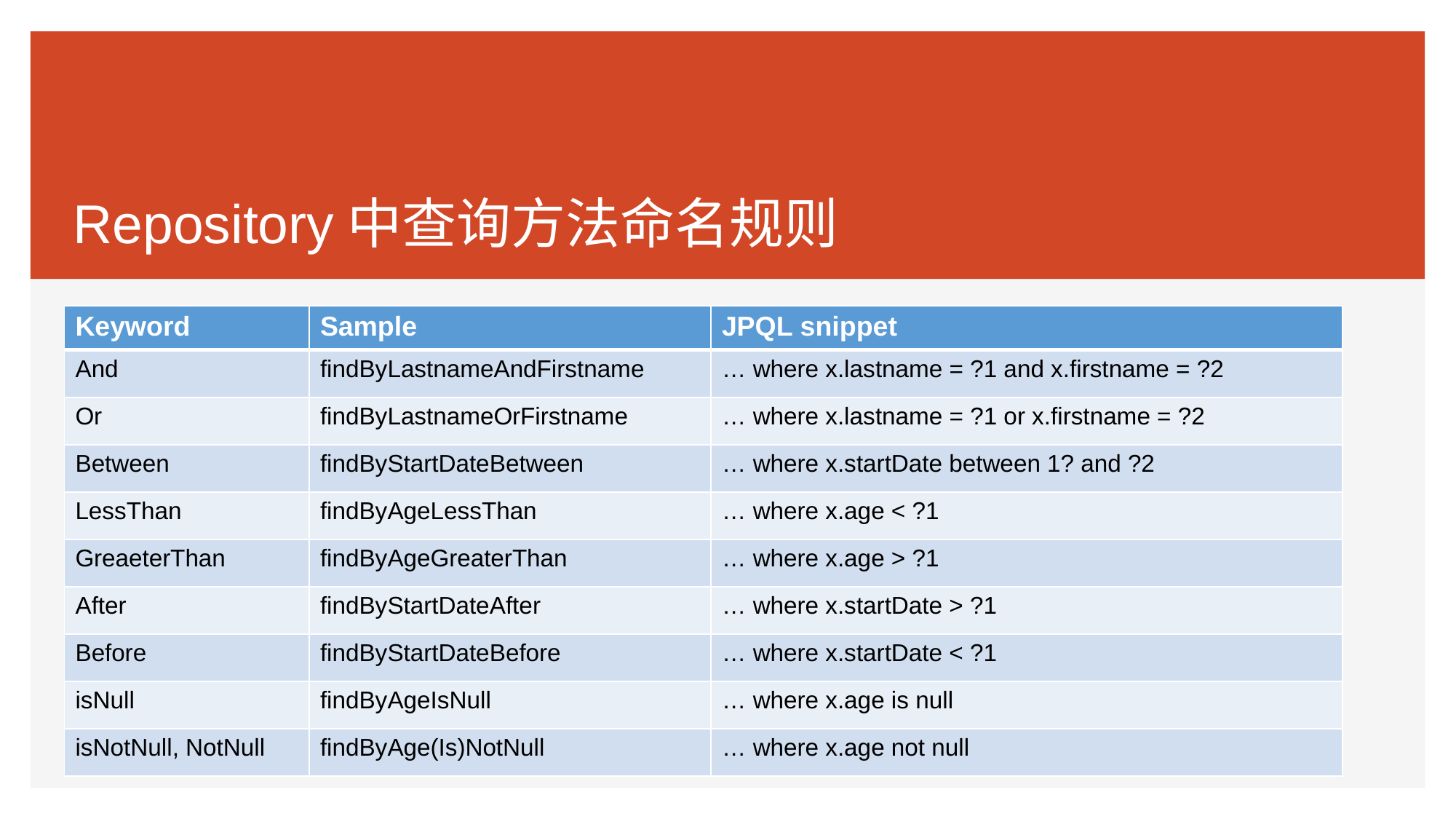

# Repository中查询方法命名规则
| Keyword | Sample | JPQL snippet |
| --- | --- | --- |
| And | findByLastnameAndFirstname | … where x.lastname = ?1 and x.firstname = ?2 |
| Or | findByLastnameOrFirstname | … where x.lastname = ?1 or x.firstname = ?2 |
| Between | findByStartDateBetween | … where x.startDate between 1? and ?2 |
| LessThan | findByAgeLessThan | … where x.age < ?1 |
| GreaeterThan | findByAgeGreaterThan | … where x.age > ?1 |
| After | findByStartDateAfter | … where x.startDate > ?1 |
| Before | findByStartDateBefore | … where x.startDate < ?1 |
| isNull | findByAgeIsNull | … where x.age is null |
| isNotNull, NotNull | findByAge(Is)NotNull | … where x.age not null |